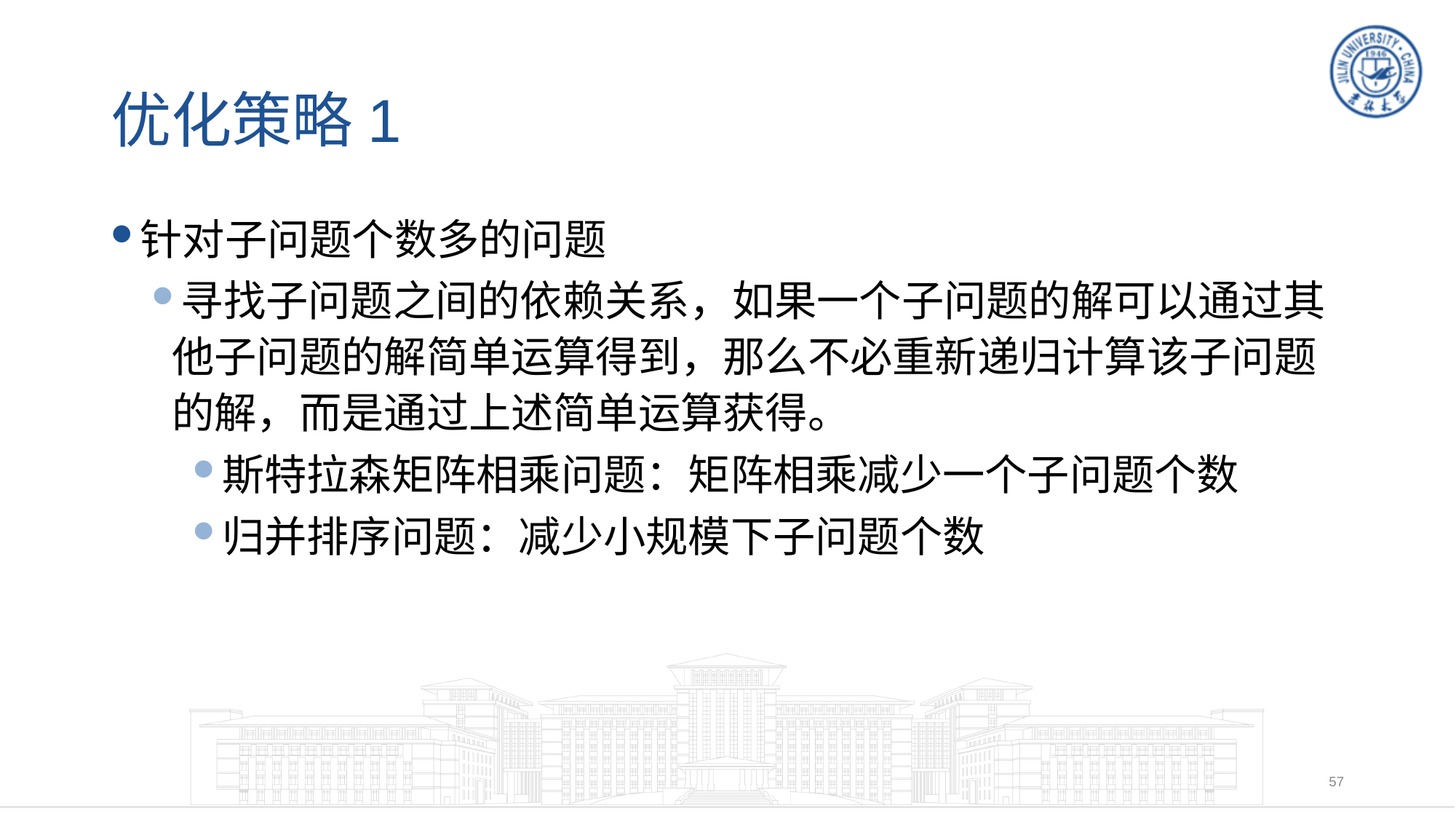

# 优化策略1
针对子问题个数多的问题
寻找子问题之间的依赖关系，如果一个子问题的解可以通过其他子问题的解简单运算得到，那么不必重新递归计算该子问题的解，而是通过上述简单运算获得。
斯特拉森矩阵相乘问题：矩阵相乘减少一个子问题个数
归并排序问题：减少小规模下子问题个数

57